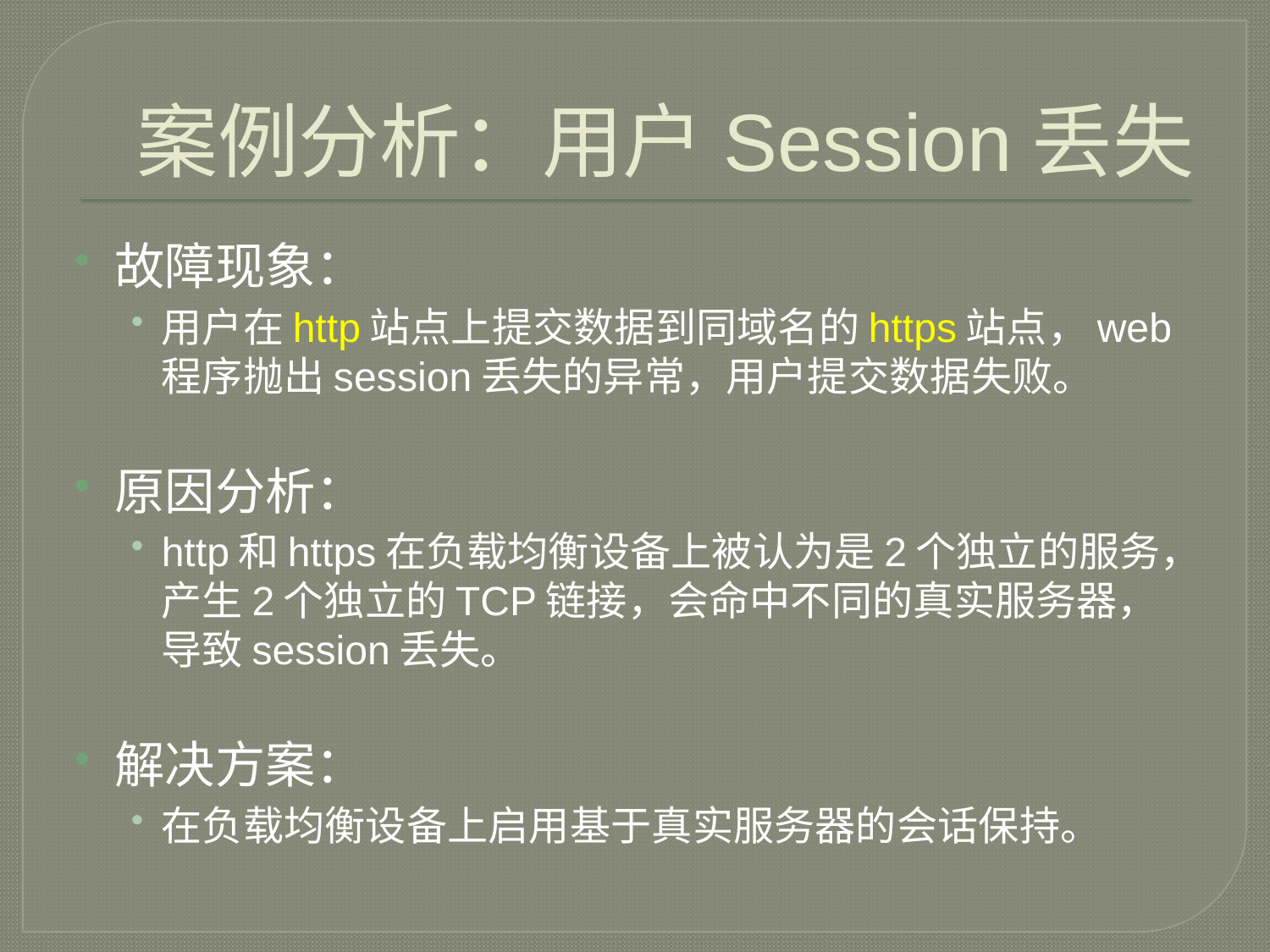

# 案例分析：用户Session丢失
故障现象：
用户在http站点上提交数据到同域名的https站点，web程序抛出session丢失的异常，用户提交数据失败。

原因分析：
http和https在负载均衡设备上被认为是2个独立的服务，产生2个独立的TCP链接，会命中不同的真实服务器，导致session丢失。

解决方案：
在负载均衡设备上启用基于真实服务器的会话保持。